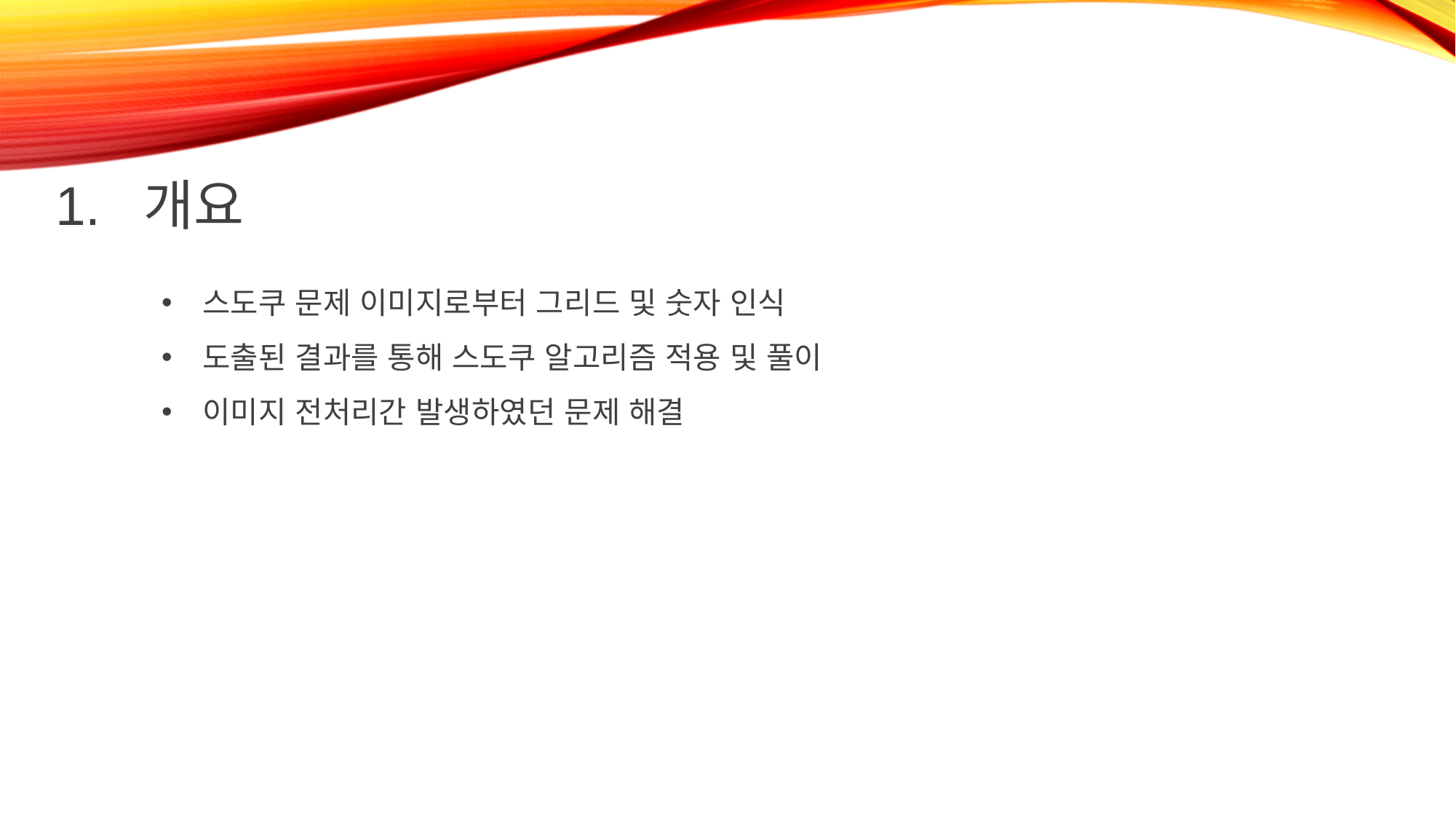

개요
스도쿠 문제 이미지로부터 그리드 및 숫자 인식
도출된 결과를 통해 스도쿠 알고리즘 적용 및 풀이
이미지 전처리간 발생하였던 문제 해결